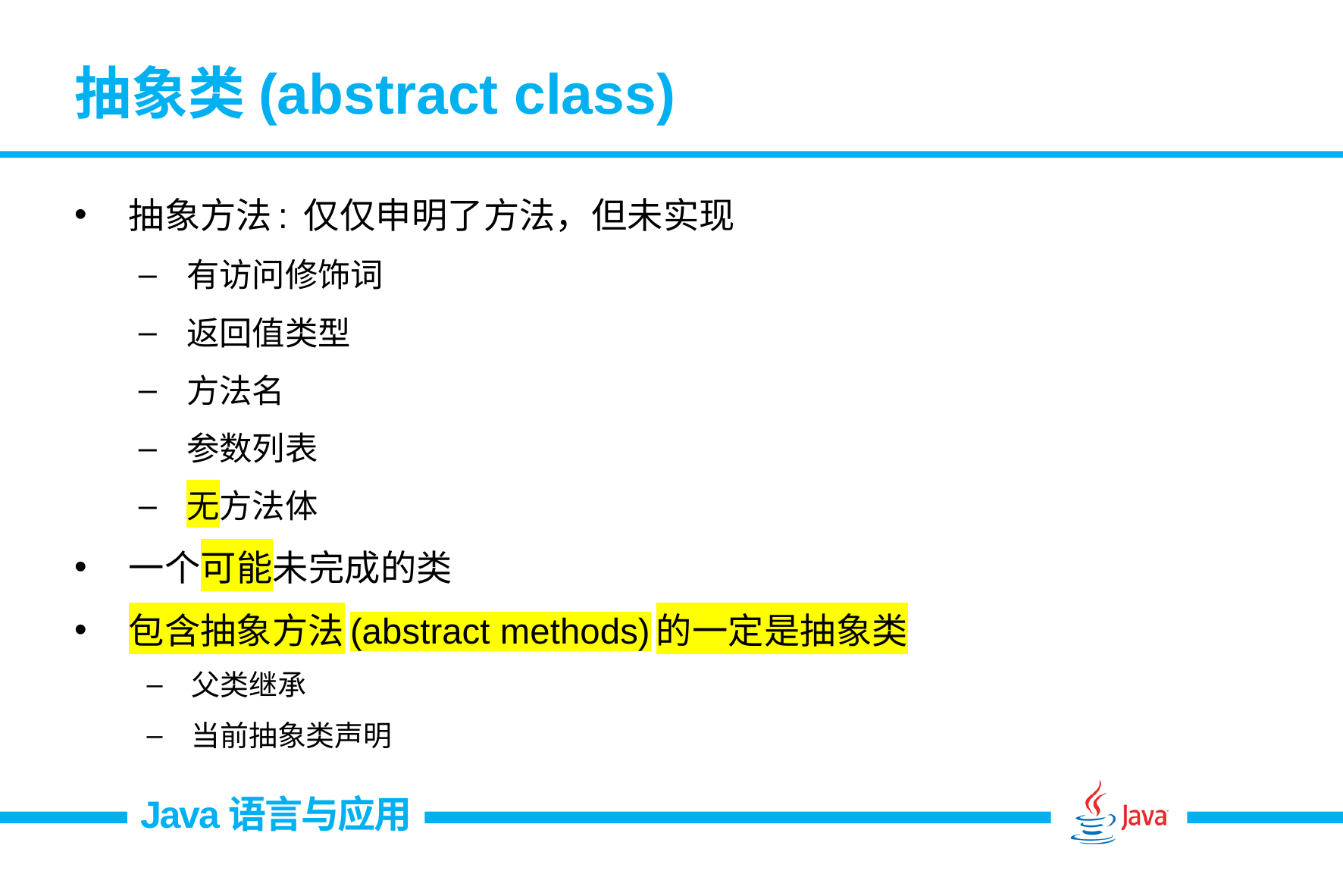

# 抽象类(abstract class)
抽象方法: 仅仅申明了方法，但未实现
有访问修饰词
返回值类型
方法名
参数列表
无方法体
一个可能未完成的类
包含抽象方法(abstract methods)的一定是抽象类
父类继承
当前抽象类声明

13